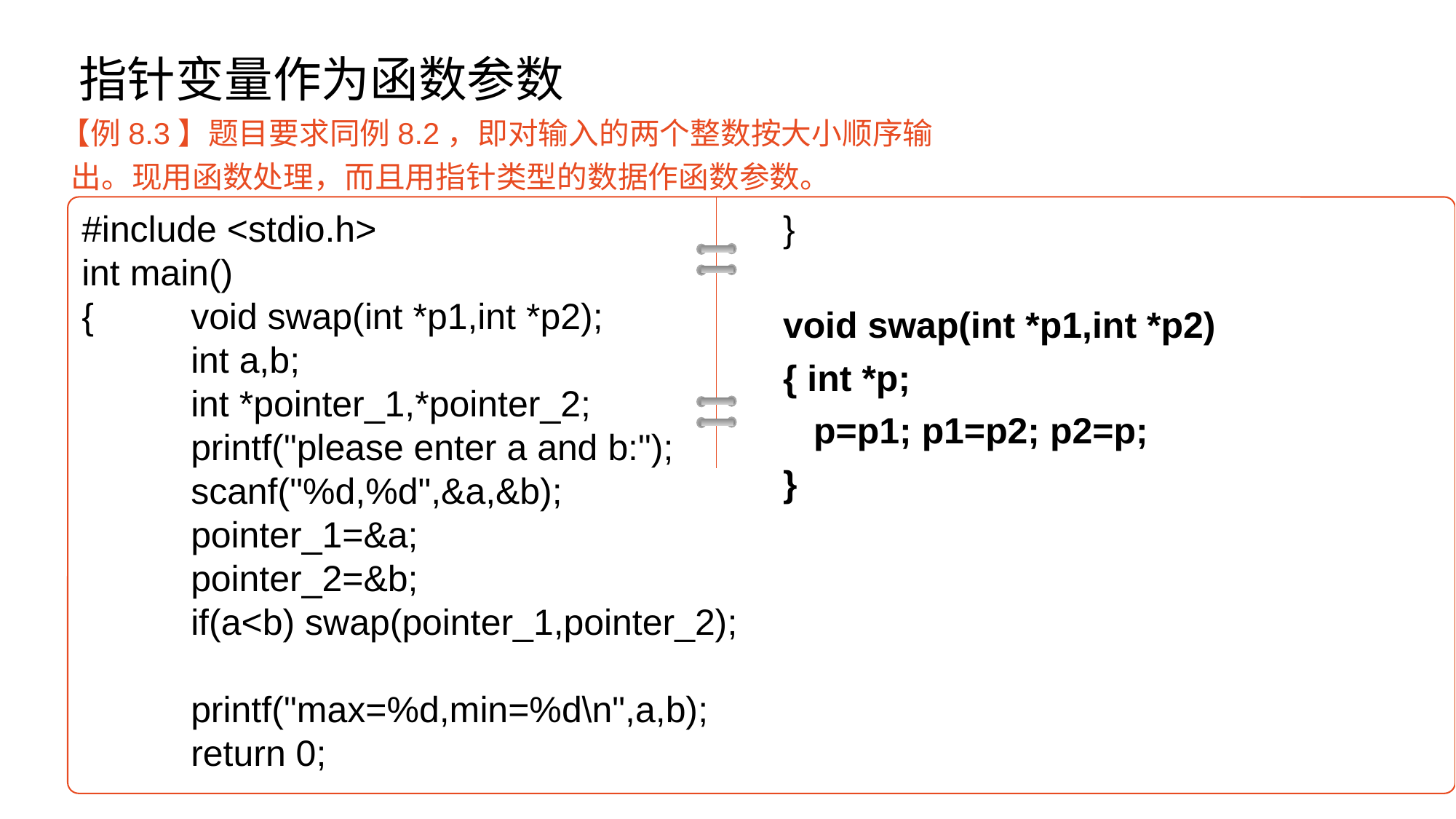

# 指针变量作为函数参数
【例8.3】题目要求同例8.2，即对输入的两个整数按大小顺序输出。现用函数处理，而且用指针类型的数据作函数参数。
#include <stdio.h>
int main()
{	void swap(int *p1,int *p2);
	int a,b;
	int *pointer_1,*pointer_2;
	printf("please enter a and b:");
	scanf("%d,%d",&a,&b);
	pointer_1=&a;
	pointer_2=&b;
	if(a<b) swap(pointer_1,pointer_2);
	printf("max=%d,min=%d\n",a,b);
	return 0;
}

void swap(int *p1,int *p2)
{ int *p;
   p=p1; p1=p2; p2=p;
}